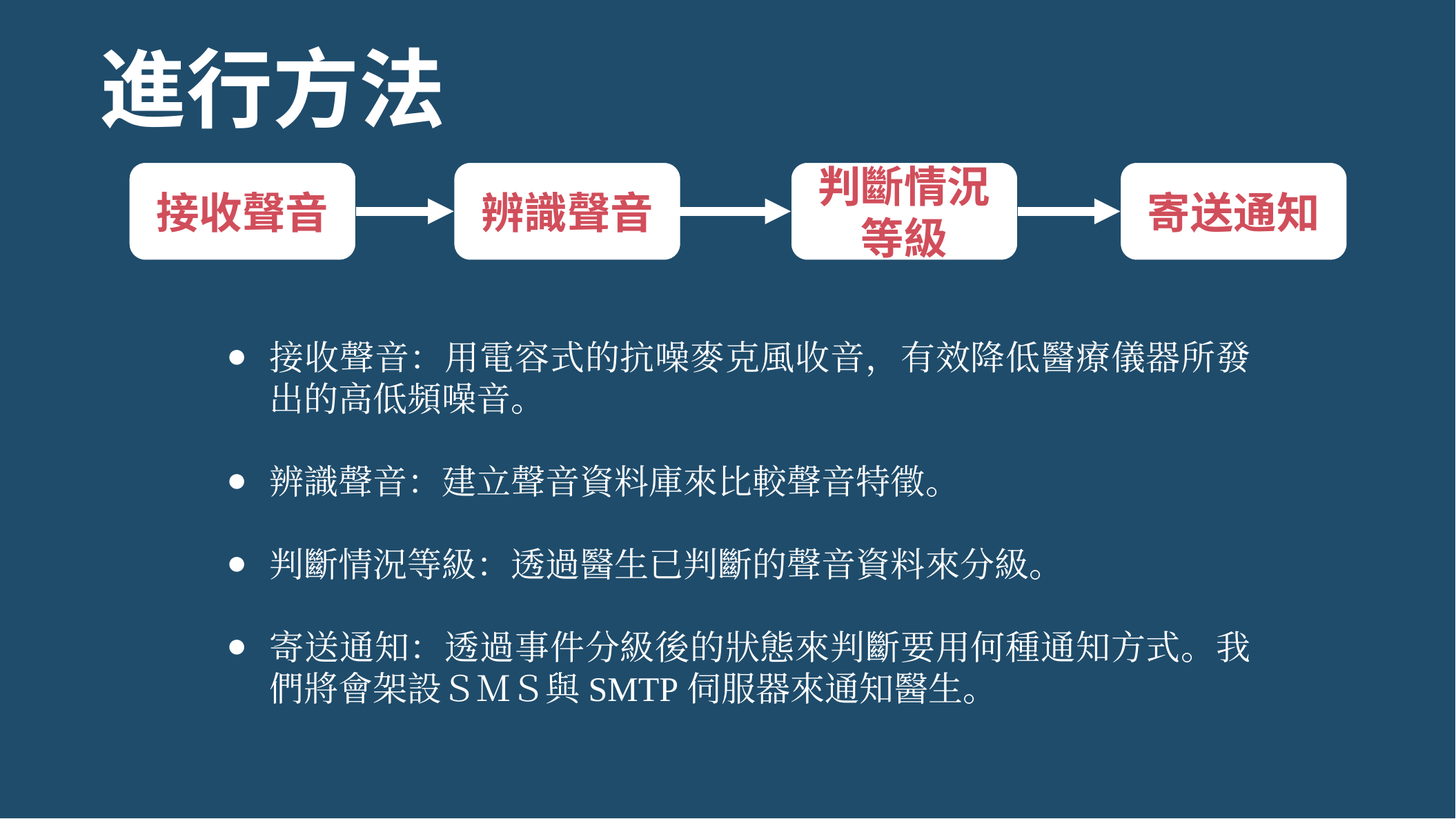

進行方法
辨識聲音
判斷情況等級
寄送通知
接收聲音

接收聲音：用電容式的抗噪麥克風收音，有效降低醫療儀器所發出的高低頻噪音。

辨識聲音：建立聲音資料庫來比較聲音特徵。

判斷情況等級：透過醫生已判斷的聲音資料來分級。

寄送通知：透過事件分級後的狀態來判斷要用何種通知方式。我們將會架設ＳＭＳ與SMTP伺服器來通知醫生。